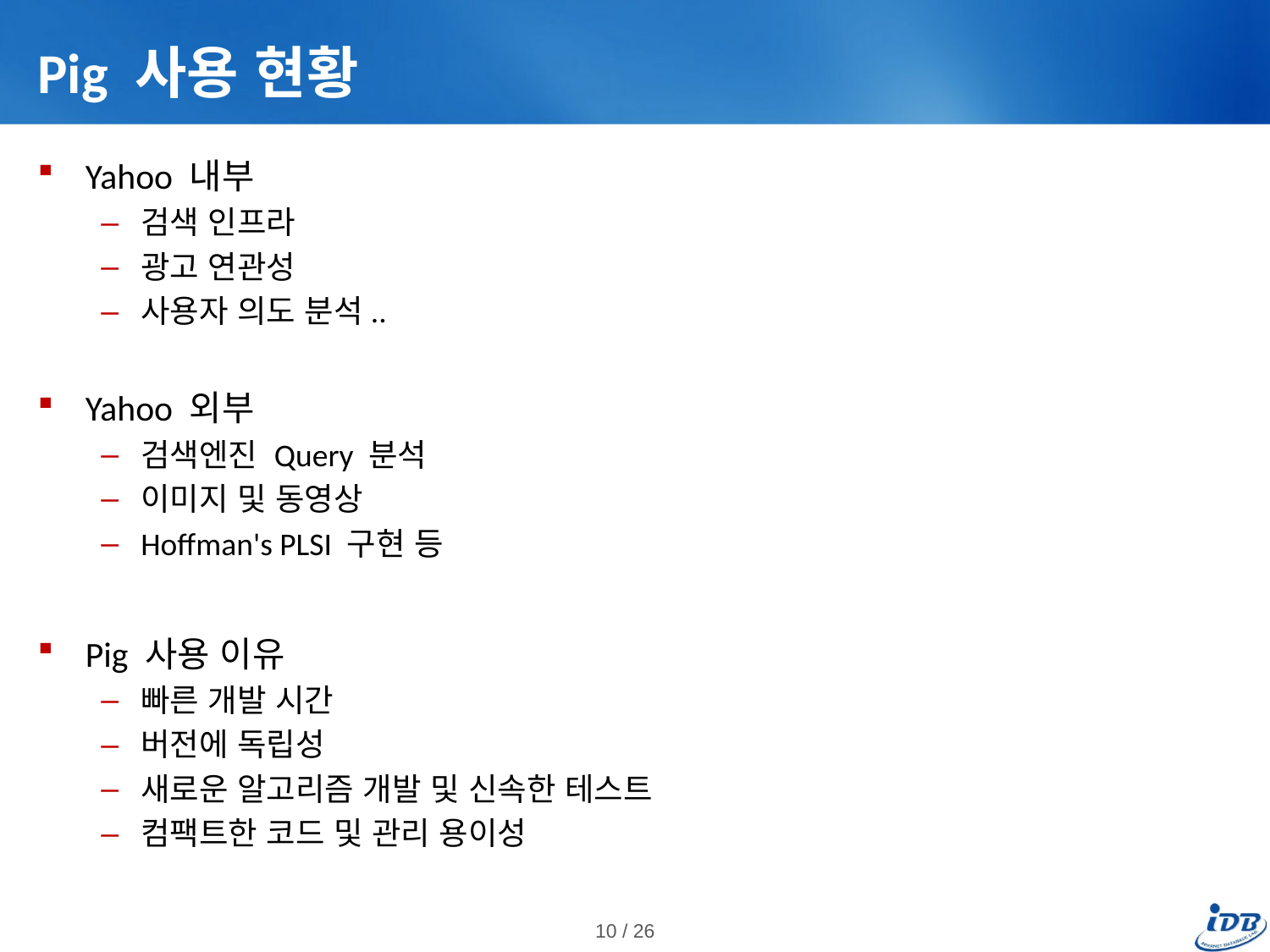

# Pig 사용 현황
Yahoo 내부
검색 인프라
광고 연관성
사용자 의도 분석..

Yahoo 외부
검색엔진 Query 분석
이미지 및 동영상
Hoffman's PLSI 구현 등

Pig 사용 이유
빠른 개발 시간
버전에 독립성
새로운 알고리즘 개발 및 신속한 테스트
컴팩트한 코드 및 관리 용이성